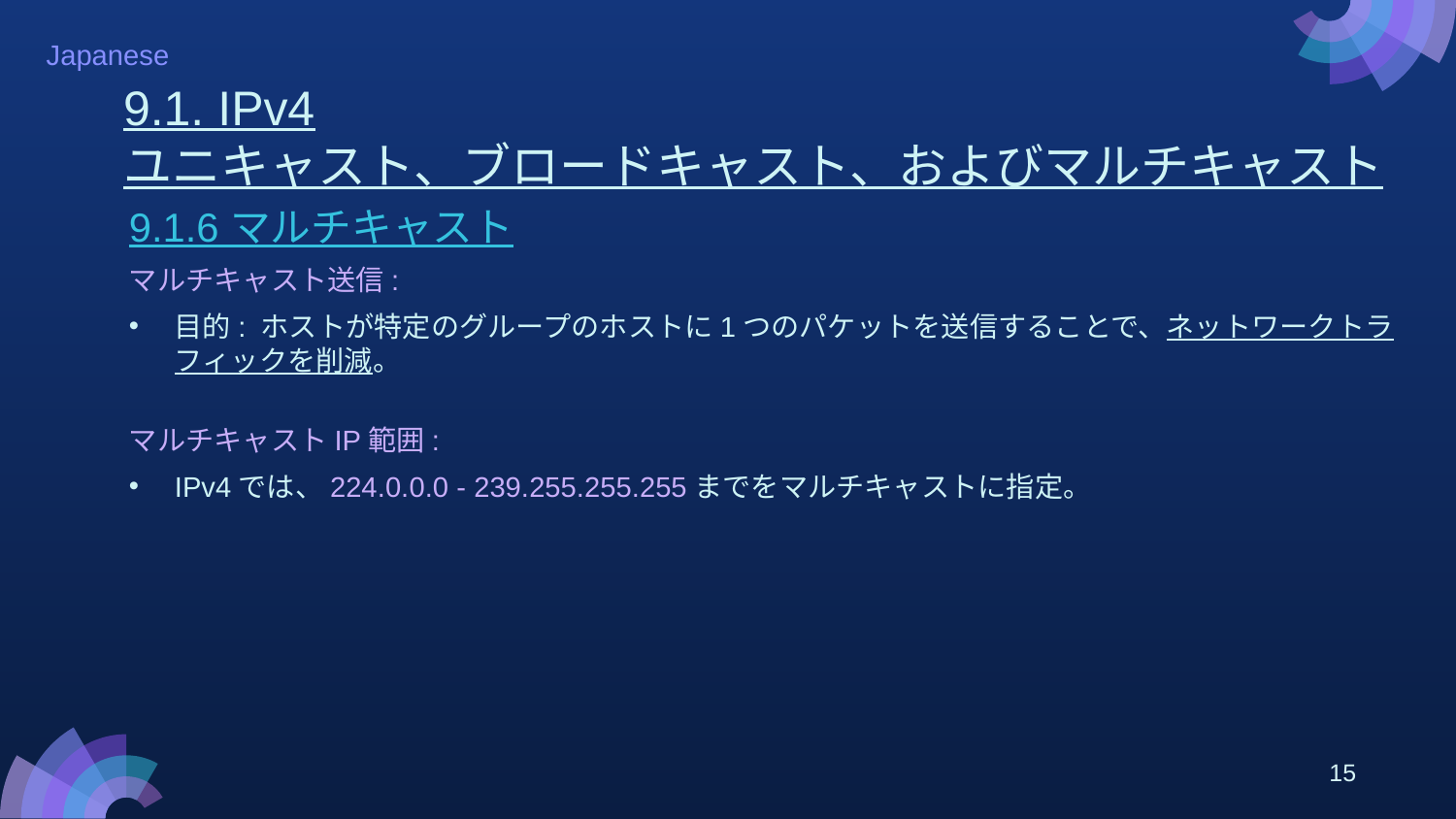

# 9.1. IPv4ユニキャスト、ブロードキャスト、およびマルチキャスト
9.1.6 マルチキャスト
マルチキャスト送信:
目的: ホストが特定のグループのホストに1つのパケットを送信することで、ネットワークトラフィックを削減。
マルチキャストIP範囲:
IPv4では、224.0.0.0 - 239.255.255.255までをマルチキャストに指定。